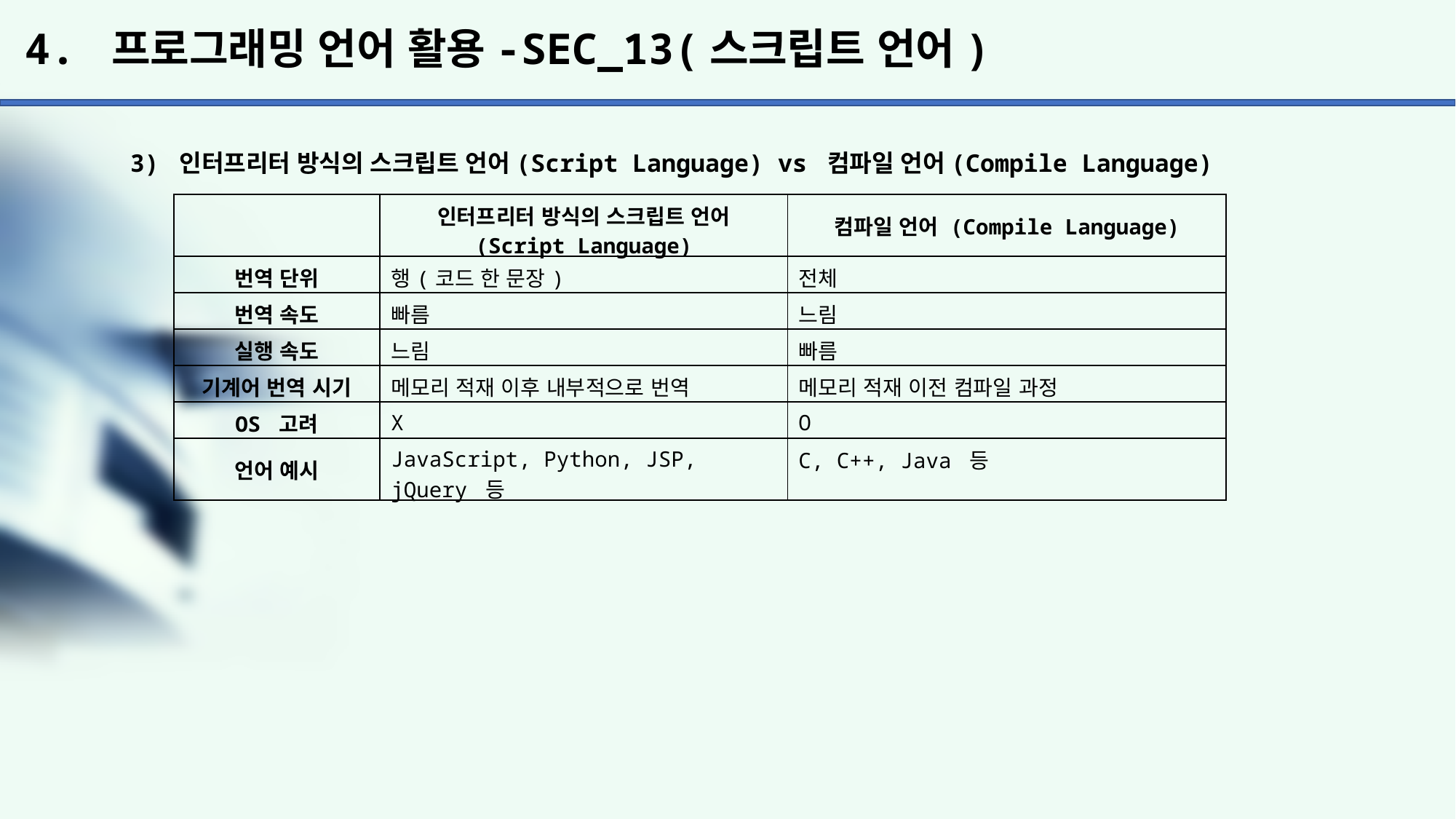

# 4. 프로그래밍 언어 활용-SEC_13(스크립트 언어)
3) 인터프리터 방식의 스크립트 언어(Script Language) vs 컴파일 언어(Compile Language)
|  | 인터프리터 방식의 스크립트 언어 (Script Language) | 컴파일 언어 (Compile Language) |
| --- | --- | --- |
| 번역 단위 | 행(코드 한 문장) | 전체 |
| 번역 속도 | 빠름 | 느림 |
| 실행 속도 | 느림 | 빠름 |
| 기계어 번역 시기 | 메모리 적재 이후 내부적으로 번역 | 메모리 적재 이전 컴파일 과정 |
| OS 고려 | X | O |
| 언어 예시 | JavaScript, Python, JSP, jQuery 등 | C, C++, Java 등 |